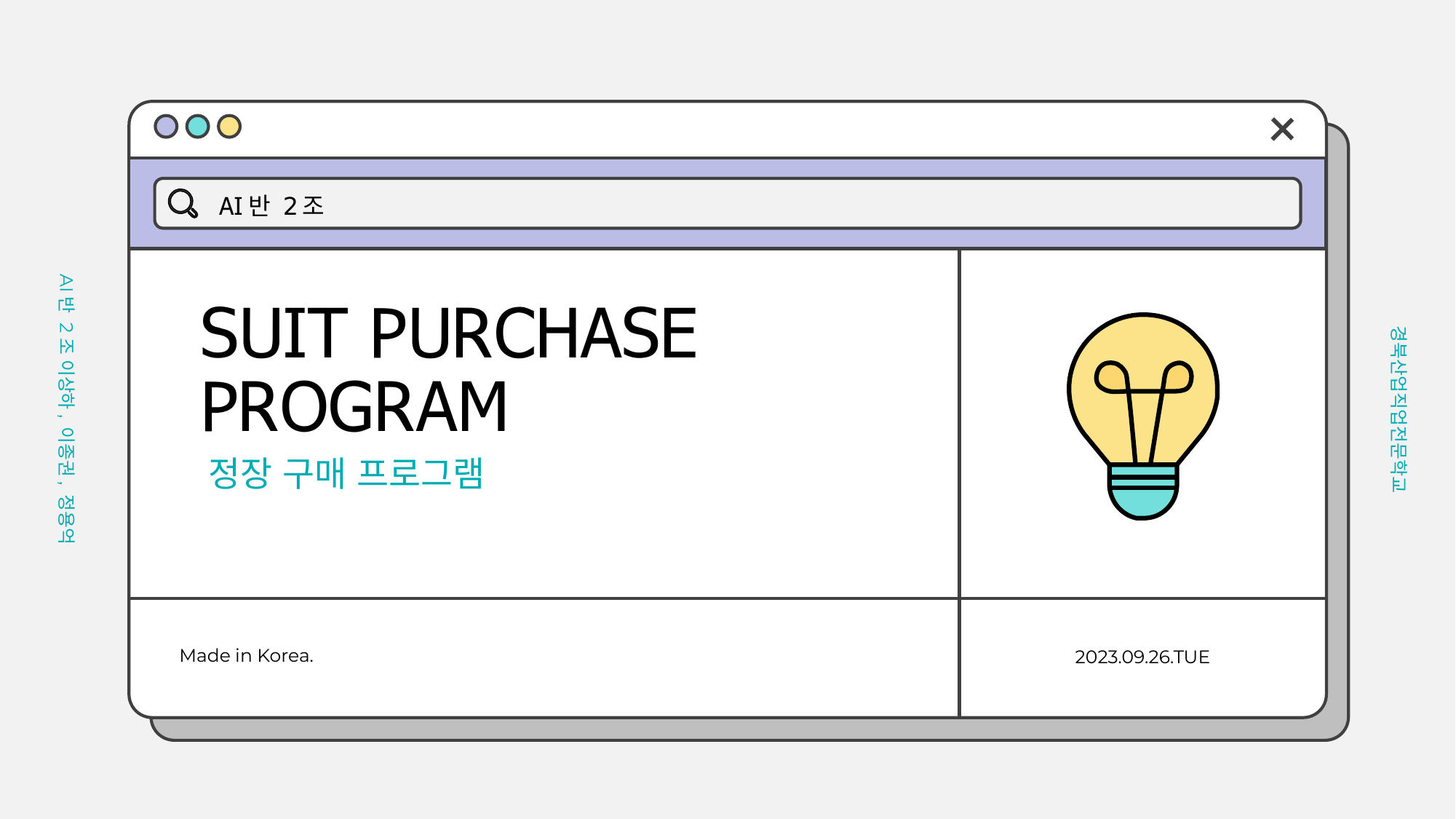

AI반 2조

# SUIT PURCHASE
PROGRAM

AI반 2조 이상하, 이종권, 정용억
경북산업직업전문학교
정장 구매 프로그램
Made in Korea.
2023.09.26.TUE